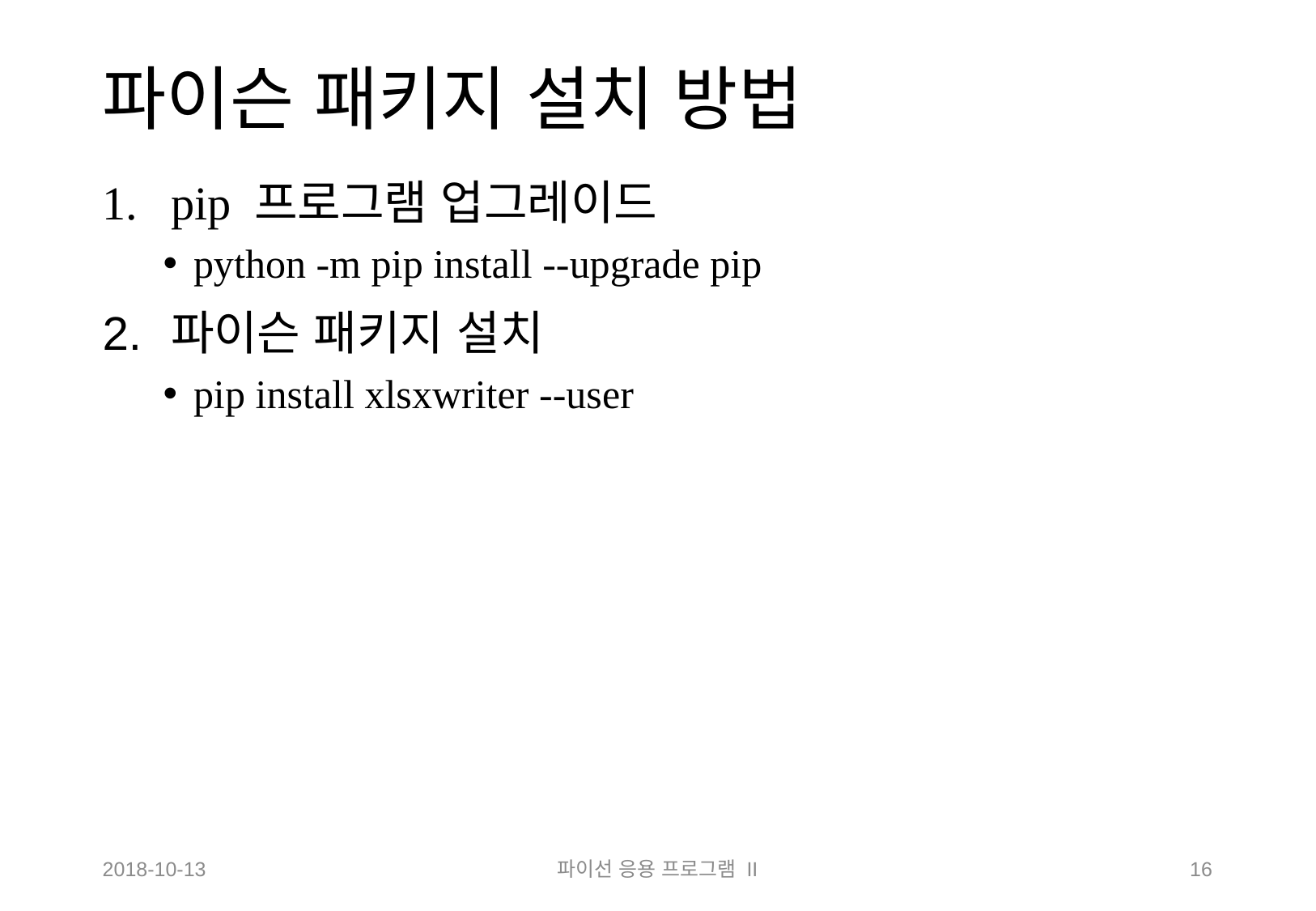

# 파이슨 패키지 설치 방법
pip 프로그램 업그레이드
python -m pip install --upgrade pip
파이슨 패키지 설치
pip install xlsxwriter --user
2018-10-13
파이선 응용 프로그램 II
16